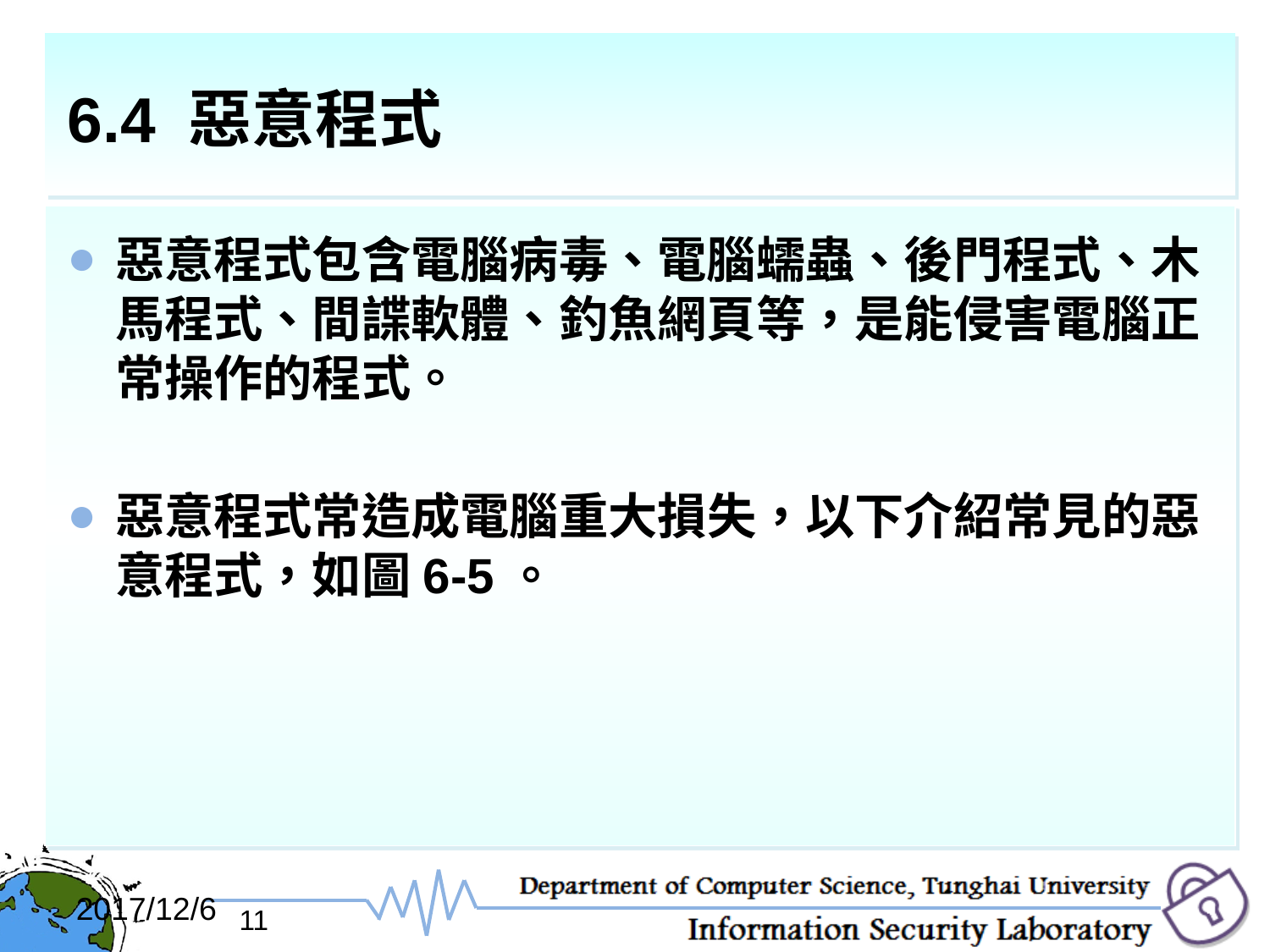

# 6.4 惡意程式
惡意程式包含電腦病毒、電腦蠕蟲、後門程式、木馬程式、間諜軟體、釣魚網頁等，是能侵害電腦正常操作的程式。

惡意程式常造成電腦重大損失，以下介紹常見的惡意程式，如圖6-5。
2017/12/6
11